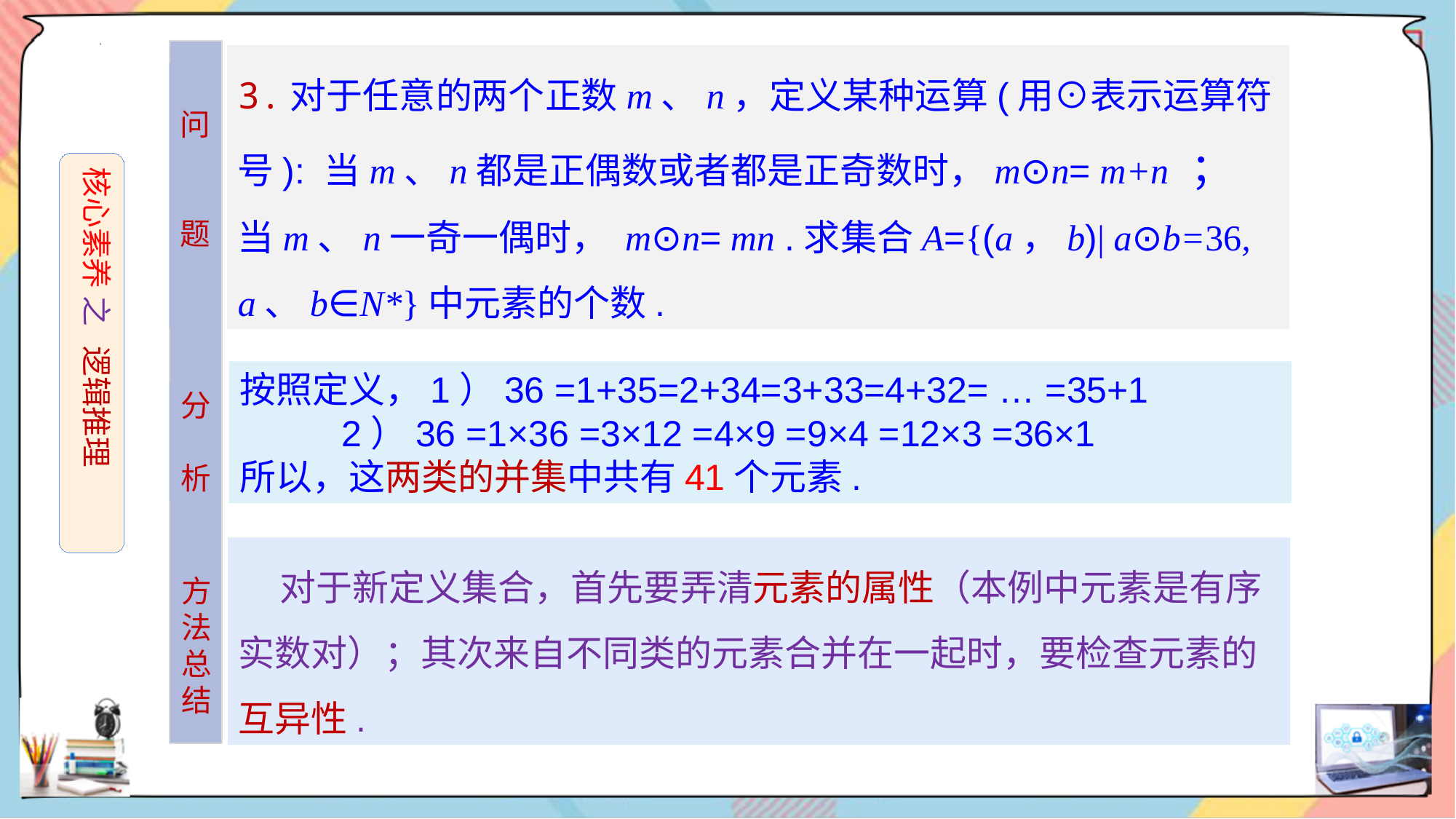

3.对于任意的两个正数m、n，定义某种运算(用⊙表示运算符号): 当m、n都是正偶数或者都是正奇数时，m⊙n= m+n ； 当m、n一奇一偶时， m⊙n= mn .求集合A={(a，b)| a⊙b=36,  a、b∈N*}中元素的个数.

问

题

核心素养 之   逻辑推理
按照定义，1）36 =1+35=2+34=3+33=4+32= … =35+1
          2）36 =1×36 =3×12 =4×9 =9×4 =12×3 =36×1
所以，这两类的并集中共有41个元素.
分

析
    对于新定义集合，首先要弄清元素的属性（本例中元素是有序实数对）；其次来自不同类的元素合并在一起时，要检查元素的互异性.
方法总结